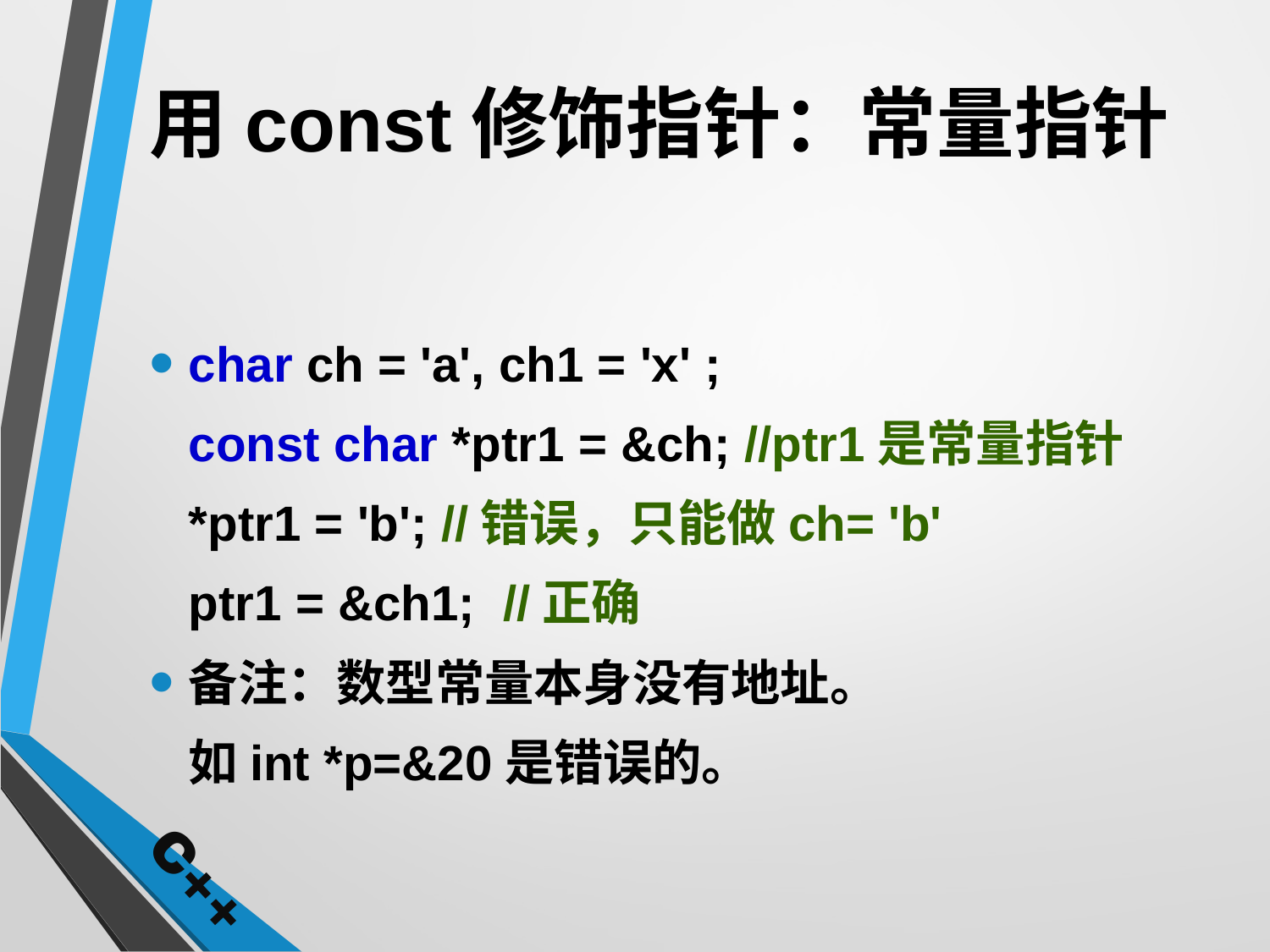

# 用const修饰指针：常量指针
char ch = 'a', ch1 = 'x' ;
	const char *ptr1 = &ch; //ptr1是常量指针
	*ptr1 = 'b'; //错误，只能做ch= 'b'
	ptr1 = &ch1;  //正确
备注：数型常量本身没有地址。
	如int *p=&20是错误的。